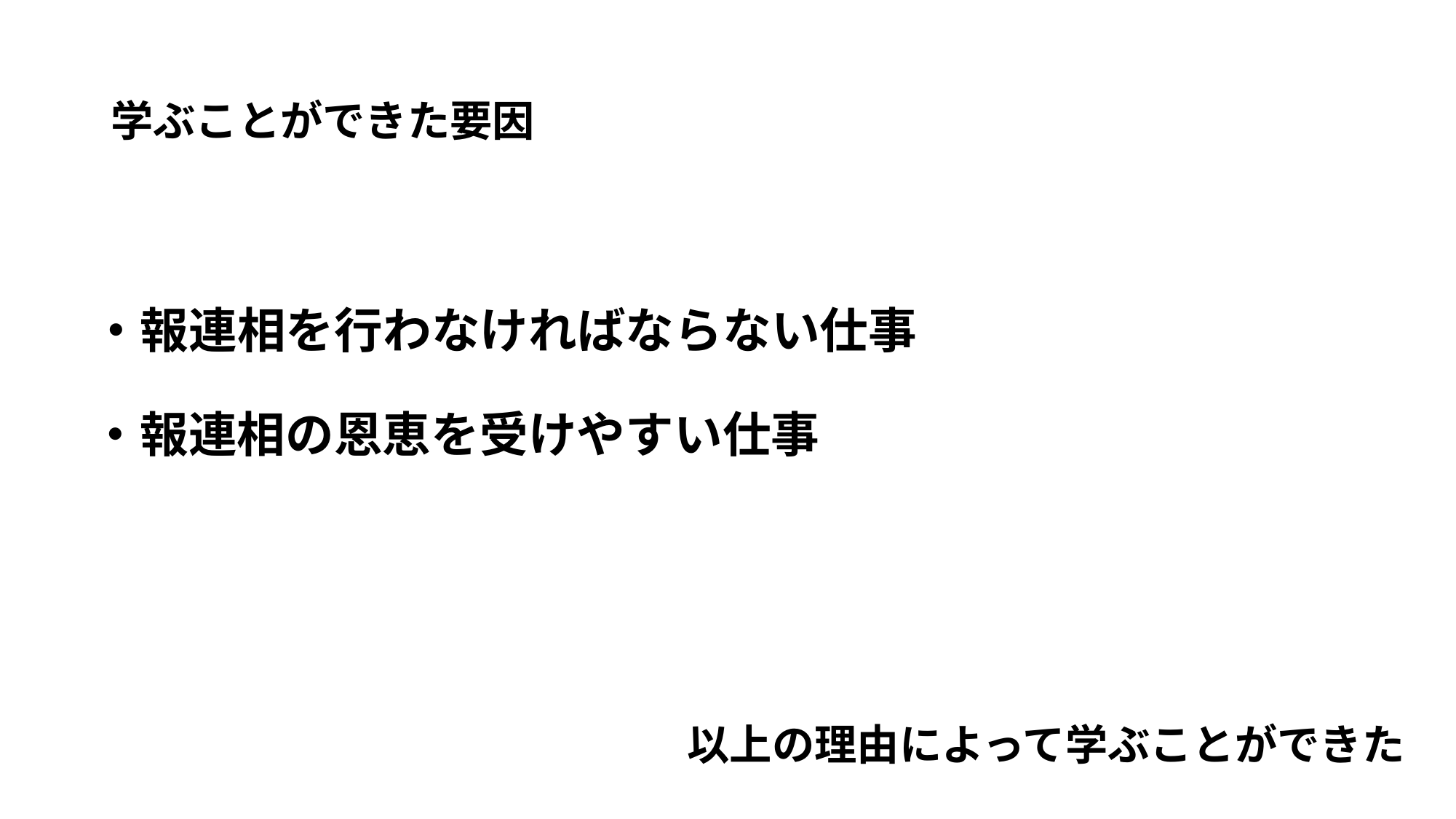

# 学ぶことができた要因
・報連相を行わなければならない仕事
・報連相の恩恵を受けやすい仕事
以上の理由によって学ぶことができた